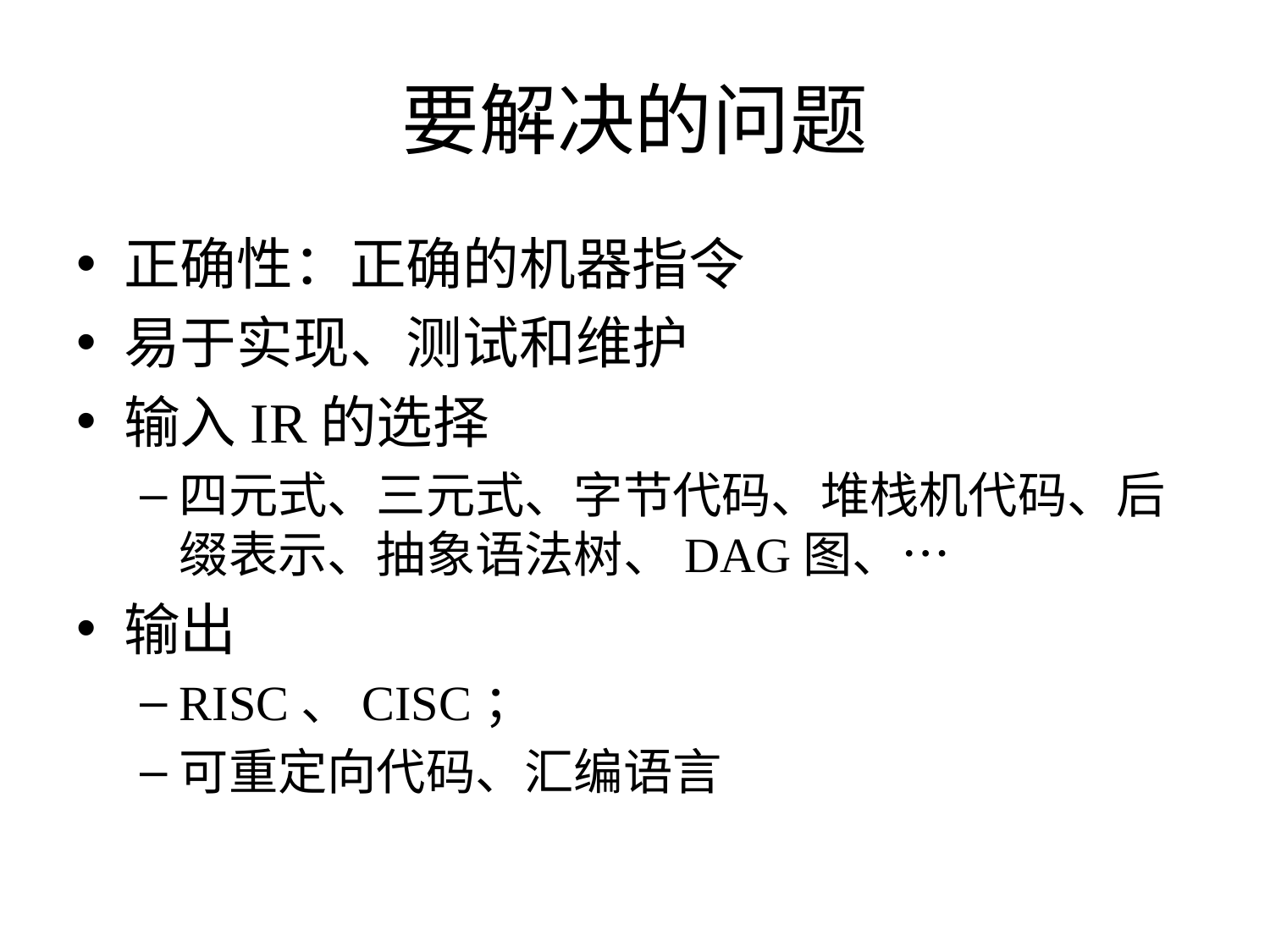

# 要解决的问题
正确性：正确的机器指令
易于实现、测试和维护
输入IR的选择
四元式、三元式、字节代码、堆栈机代码、后缀表示、抽象语法树、DAG图、…
输出
RISC、CISC；
可重定向代码、汇编语言